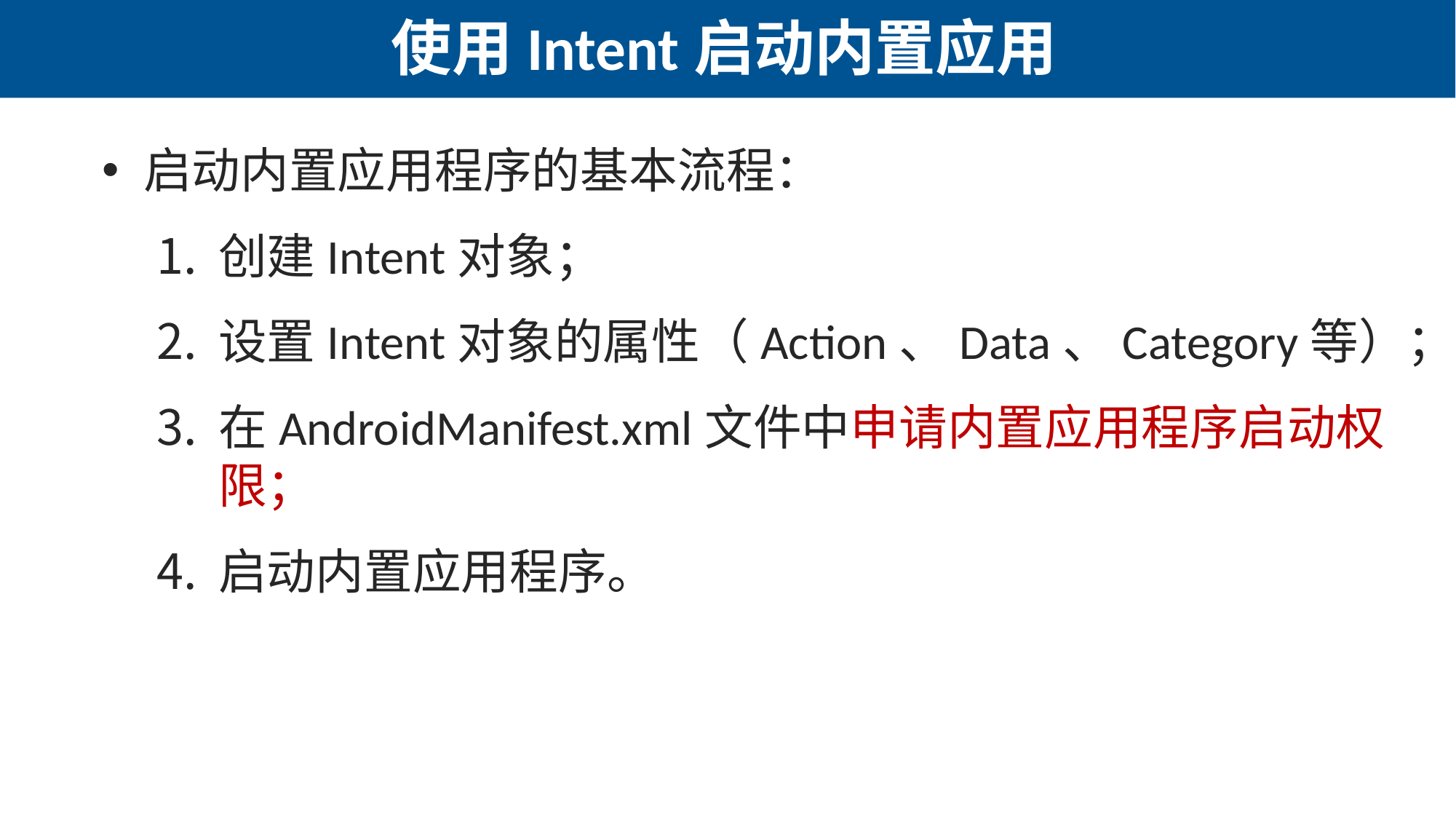

# 使用Intent启动内置应用

启动内置应用程序的基本流程：
创建Intent对象；
设置Intent对象的属性（Action、Data、Category等）；
在AndroidManifest.xml文件中申请内置应用程序启动权限；
启动内置应用程序。